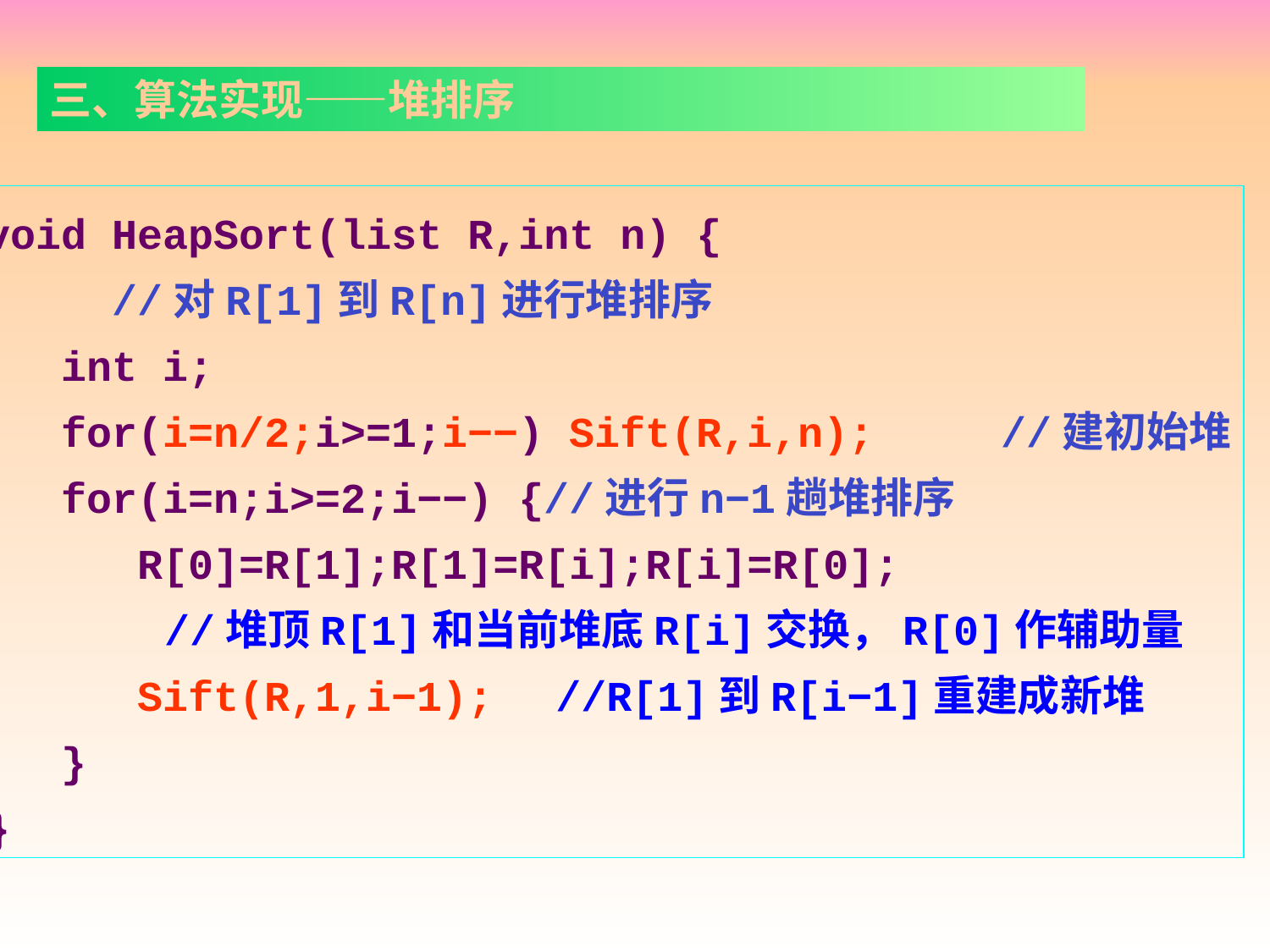

三、算法实现——堆排序
void HeapSort(list R,int n) {
	//对R[1]到R[n]进行堆排序
   int i;
   for(i=n/2;i>=1;i−−) Sift(R,i,n);	//建初始堆
   for(i=n;i>=2;i−−) {//进行n−1趟堆排序
      R[0]=R[1];R[1]=R[i];R[i]=R[0];
　　　　//堆顶R[1]和当前堆底R[i]交换，R[0]作辅助量
      Sift(R,1,i−1);　//R[1]到R[i−1]重建成新堆
   }
}